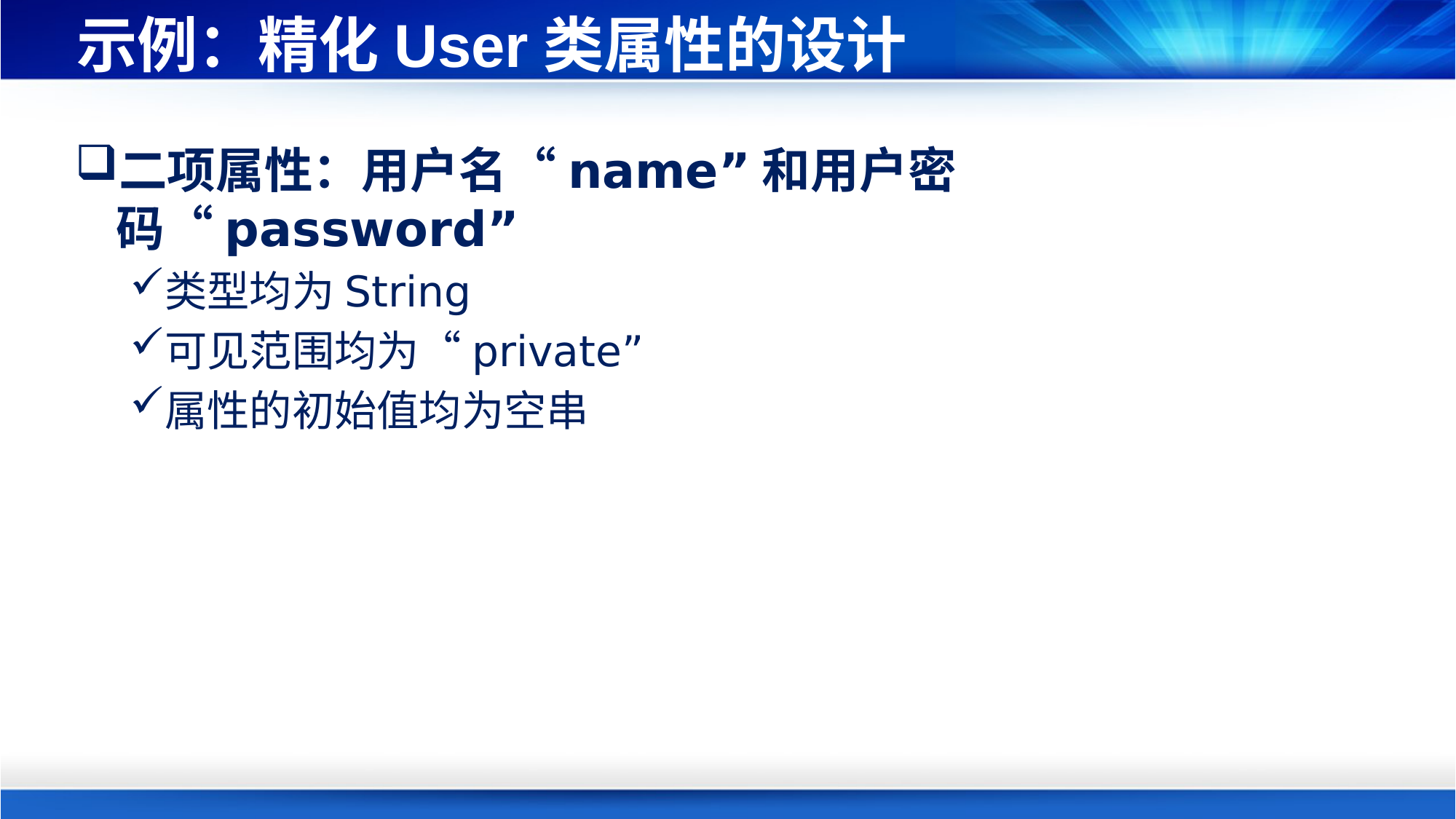

# 示例：精化User类属性的设计
二项属性：用户名“name”和用户密码“password”
类型均为String
可见范围均为“private”
属性的初始值均为空串